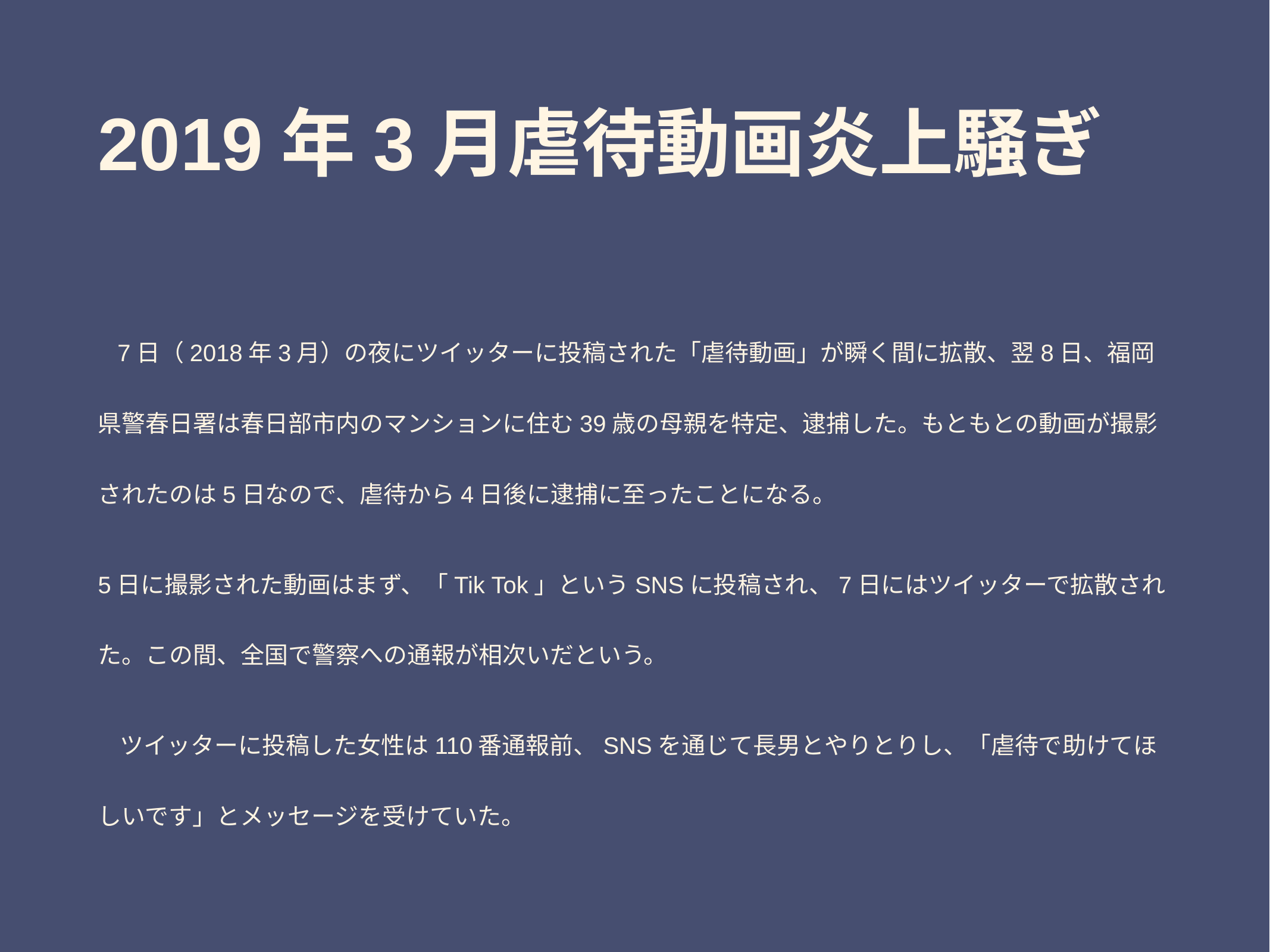

# 2019年3月虐待動画炎上騒ぎ
   7日（2018年3月）の夜にツイッターに投稿された「虐待動画」が瞬く間に拡散、翌8日、福岡県警春日署は春日部市内のマンションに住む39歳の母親を特定、逮捕した。もともとの動画が撮影されたのは5日なので、虐待から4日後に逮捕に至ったことになる。
5日に撮影された動画はまず、「Tik Tok」というSNSに投稿され、7日にはツイッターで拡散された。この間、全国で警察への通報が相次いだという。
   ツイッターに投稿した女性は110番通報前、SNSを通じて長男とやりとりし、「虐待で助けてほしいです」とメッセージを受けていた。

 (引用: https://www.j-cast.com/tv/2019/03/11352337.html)